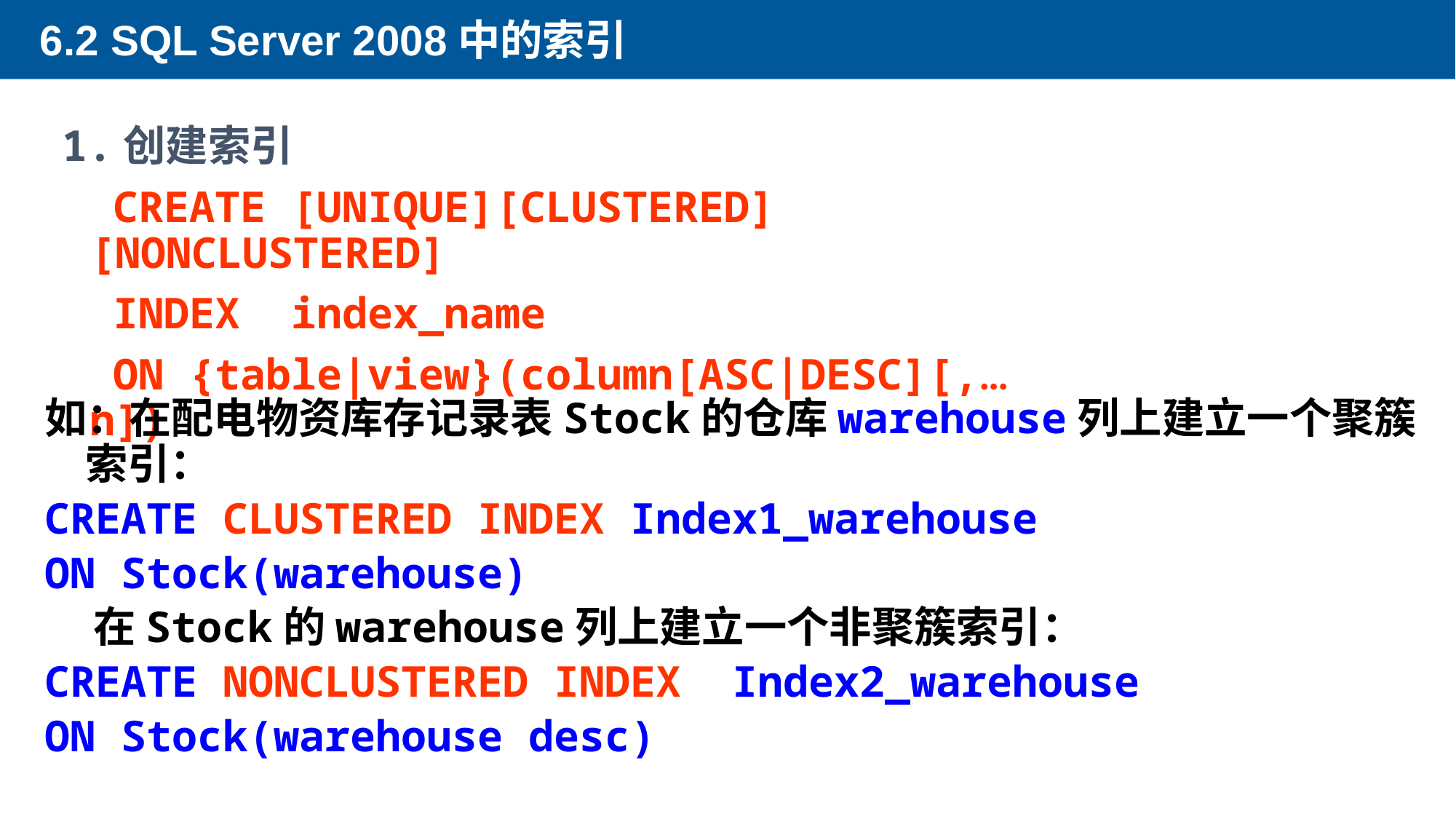

6.2 SQL Server 2008中的索引
1.创建索引
  CREATE [UNIQUE][CLUSTERED][NONCLUSTERED]
  INDEX  index_name
  ON {table|view}(column[ASC|DESC][,…n])

如：在配电物资库存记录表Stock的仓库warehouse列上建立一个聚簇索引：
CREATE CLUSTERED INDEX Index1_warehouse
ON Stock(warehouse)
    在Stock的warehouse列上建立一个非聚簇索引：
CREATE NONCLUSTERED INDEX  Index2_warehouse
ON Stock(warehouse desc)